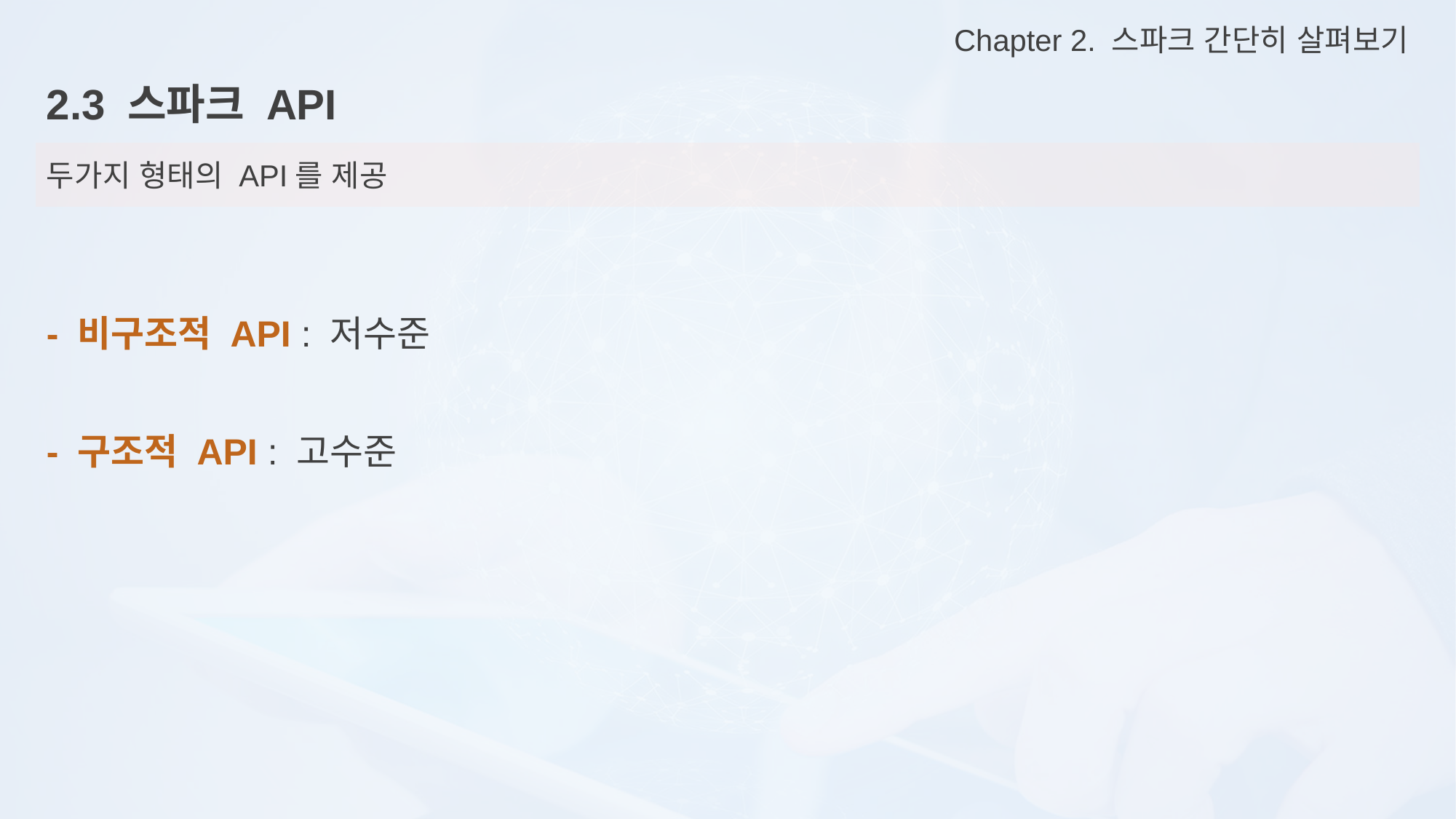

Chapter 2. 스파크 간단히 살펴보기
2.3 스파크 API
두가지 형태의 API를 제공

- 비구조적 API : 저수준

- 구조적 API : 고수준